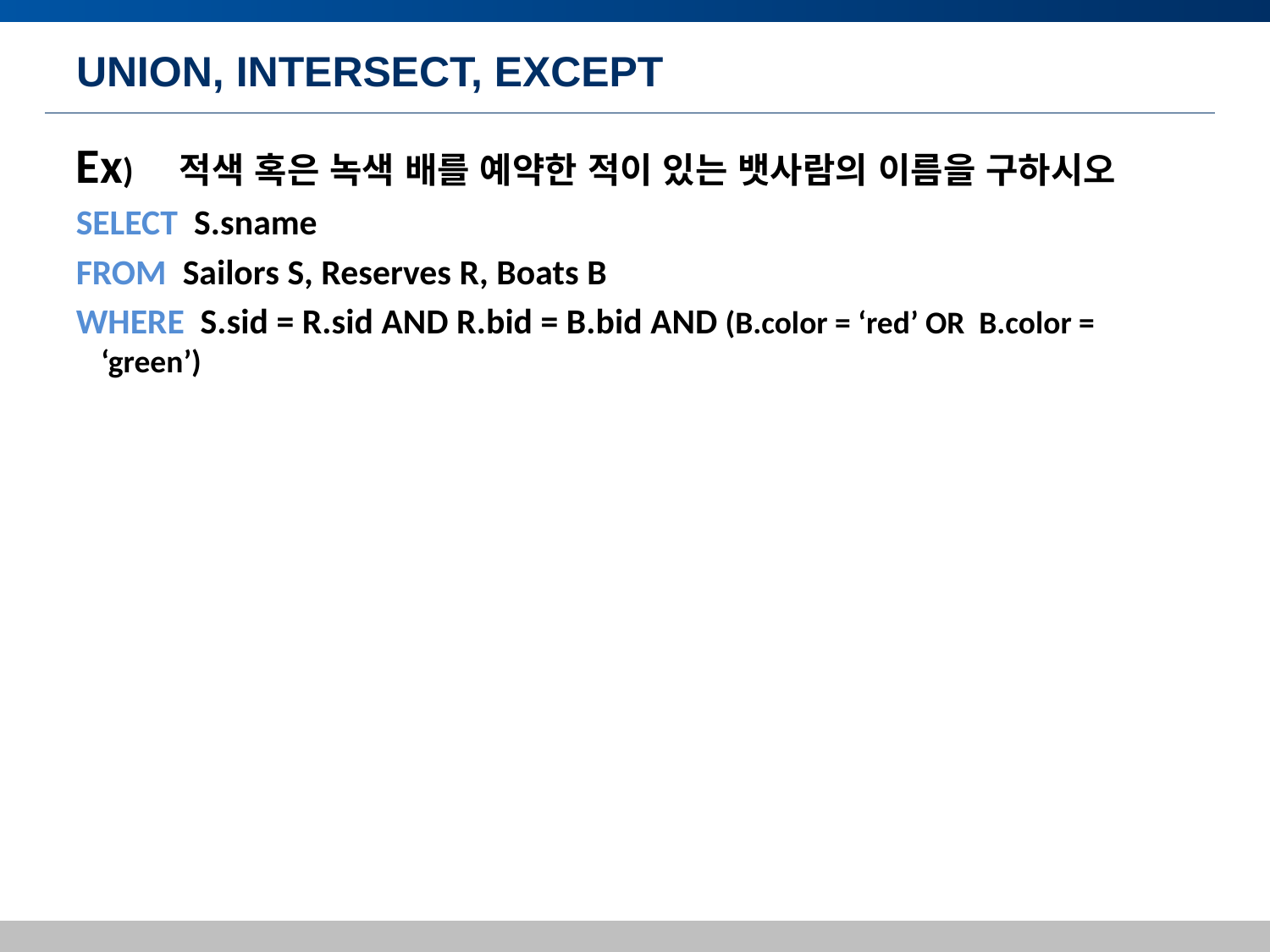

# UNION, INTERSECT, EXCEPT
Ex)   적색 혹은 녹색 배를 예약한 적이 있는 뱃사람의 이름을 구하시오
SELECT  S.sname
FROM  Sailors S, Reserves R, Boats B
WHERE  S.sid = R.sid AND R.bid = B.bid AND (B.color = ‘red’ OR  B.color = ‘green’)